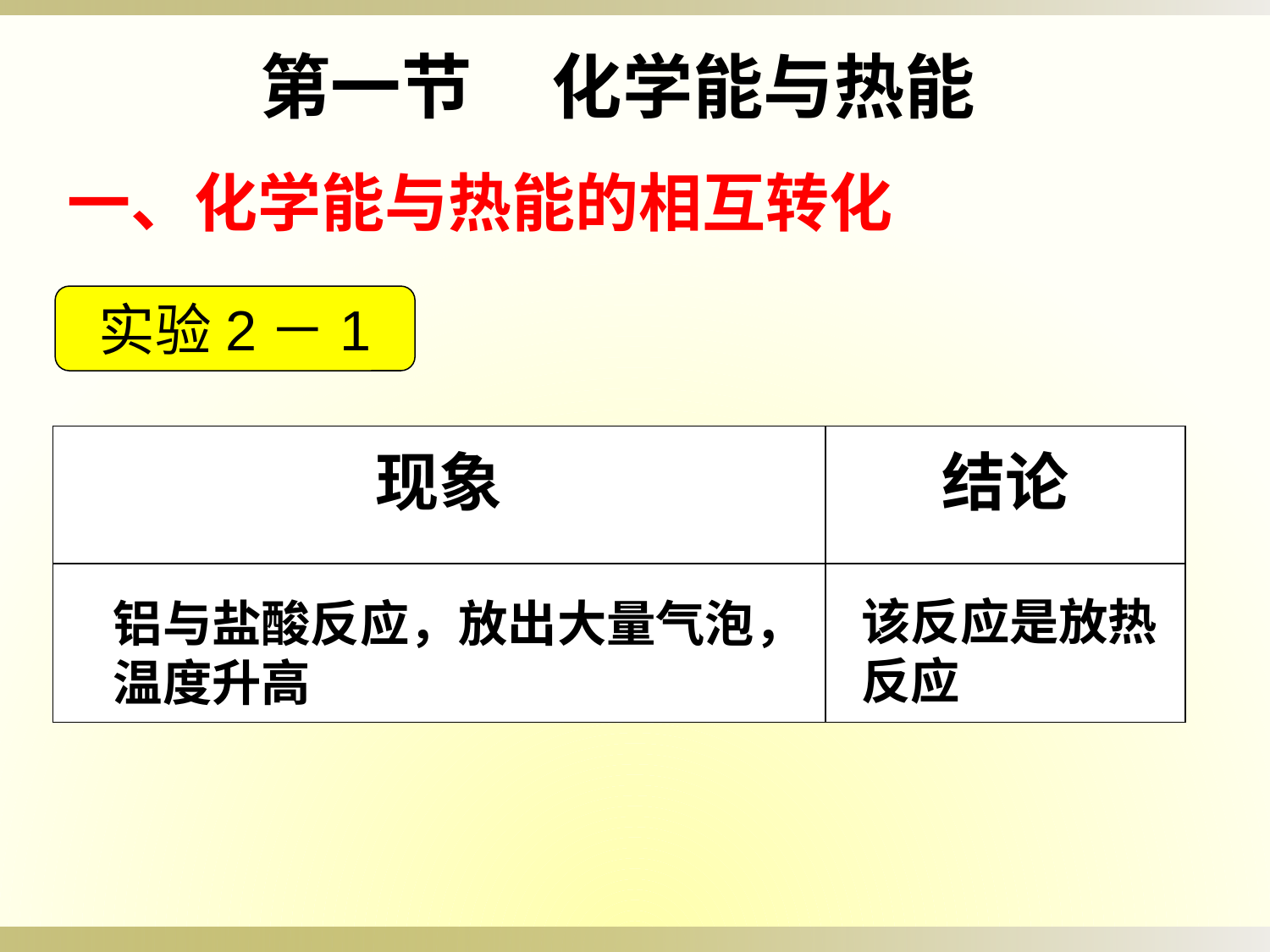

第一节     化学能与热能
一、化学能与热能的相互转化
实验2－1
| 现象 | 结论 |
| --- | --- |
|  |  |
该反应是放热
反应
铝与盐酸反应，放出大量气泡，
温度升高